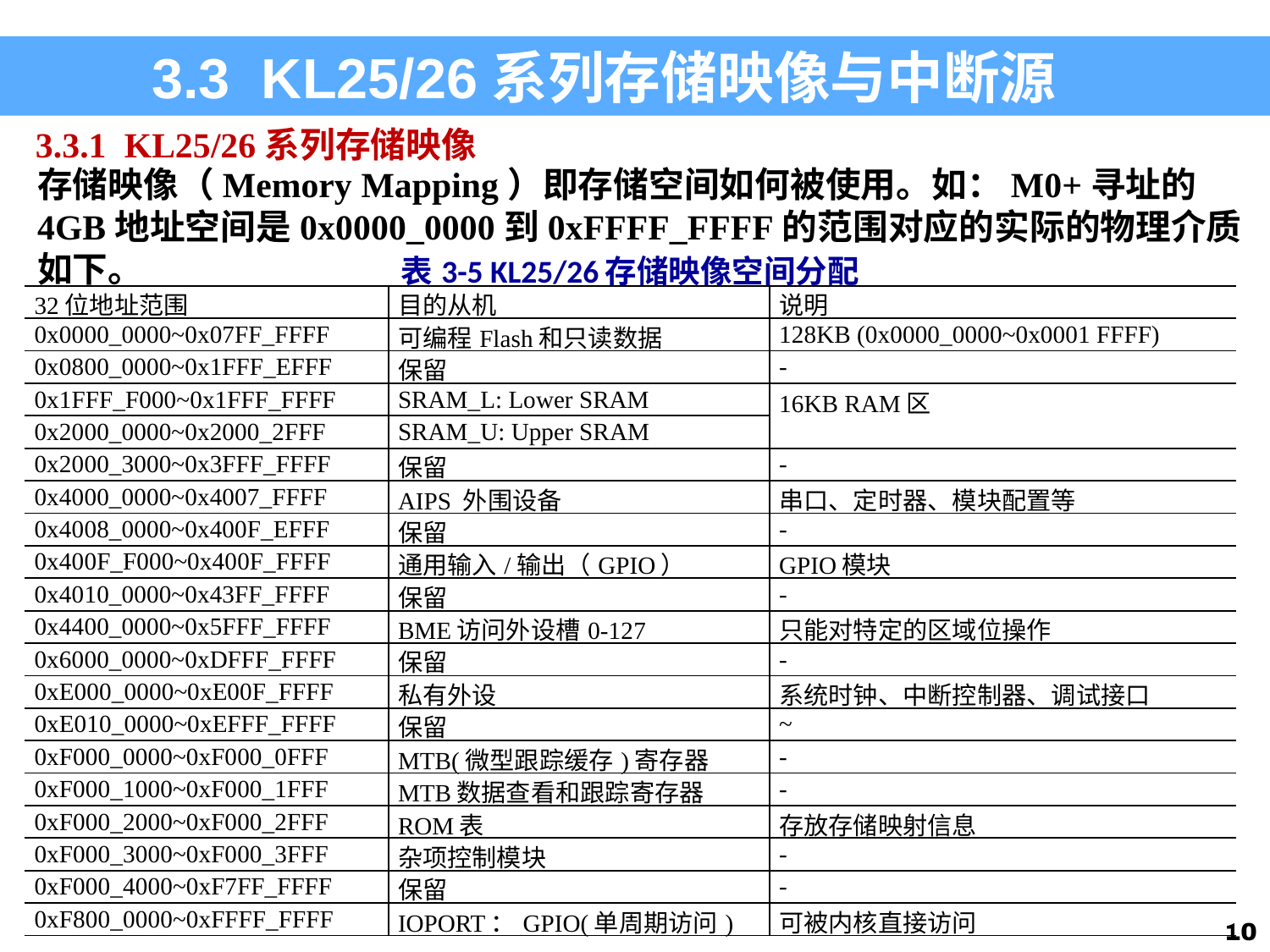

3.3  KL25/26系列存储映像与中断源
3.3.1  KL25/26系列存储映像
存储映像（Memory Mapping）即存储空间如何被使用。如：M0+寻址的4GB地址空间是0x0000_0000到0xFFFF_FFFF的范围对应的实际的物理介质如下。
| 表3-5 KL25/26存储映像空间分配 |  |  |
| --- | --- | --- |
| 32位地址范围 | 目的从机 | 说明 |
| 0x0000\_0000~0x07FF\_FFFF | 可编程Flash和只读数据 | 128KB (0x0000\_0000~0x0001 FFFF) |
| 0x0800\_0000~0x1FFF\_EFFF | 保留 | - |
| 0x1FFF\_F000~0x1FFF\_FFFF | SRAM\_L: Lower SRAM | 16KB RAM区 |
| 0x2000\_0000~0x2000\_2FFF | SRAM\_U: Upper SRAM |  |
| 0x2000\_3000~0x3FFF\_FFFF | 保留 | - |
| 0x4000\_0000~0x4007\_FFFF | AIPS 外围设备 | 串口、定时器、模块配置等 |
| 0x4008\_0000~0x400F\_EFFF | 保留 | - |
| 0x400F\_F000~0x400F\_FFFF | 通用输入/输出（GPIO） | GPIO模块 |
| 0x4010\_0000~0x43FF\_FFFF | 保留 | - |
| 0x4400\_0000~0x5FFF\_FFFF | BME访问外设槽0-127 | 只能对特定的区域位操作 |
| 0x6000\_0000~0xDFFF\_FFFF | 保留 | - |
| 0xE000\_0000~0xE00F\_FFFF | 私有外设 | 系统时钟、中断控制器、调试接口 |
| 0xE010\_0000~0xEFFF\_FFFF | 保留 | ~ |
| 0xF000\_0000~0xF000\_0FFF | MTB(微型跟踪缓存)寄存器 | - |
| 0xF000\_1000~0xF000\_1FFF | MTB数据查看和跟踪寄存器 | - |
| 0xF000\_2000~0xF000\_2FFF | ROM表 | 存放存储映射信息 |
| 0xF000\_3000~0xF000\_3FFF | 杂项控制模块 | - |
| 0xF000\_4000~0xF7FF\_FFFF | 保留 | - |
| 0xF800\_0000~0xFFFF\_FFFF | IOPORT：GPIO(单周期访问) | 可被内核直接访问 |
10